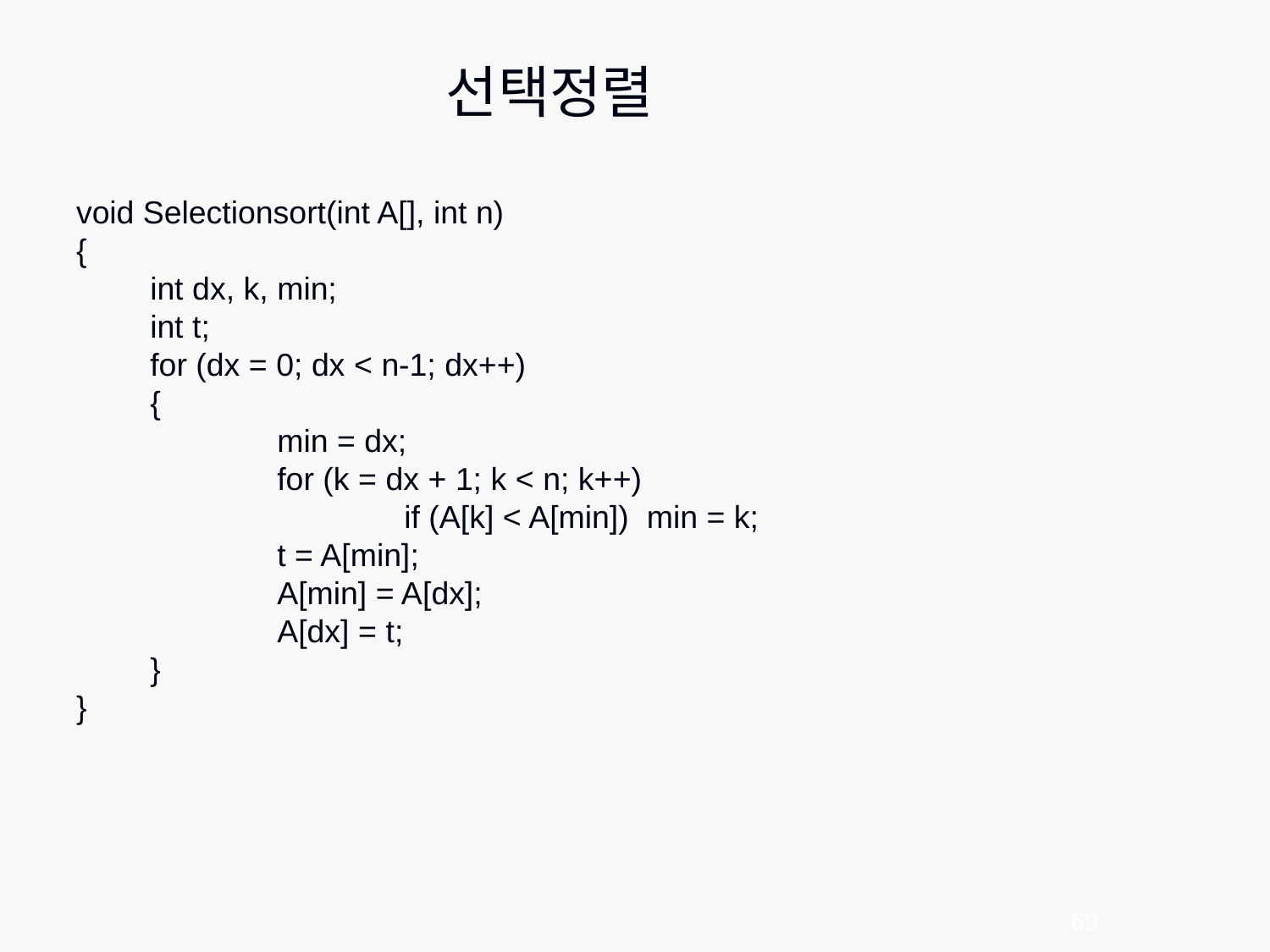

선택정렬
void Selectionsort(int A[], int n)
{
	int dx, k, min;
	int t;
	for (dx = 0; dx < n-1; dx++)
	{
		min = dx;
		for (k = dx + 1; k < n; k++)
			if (A[k] < A[min])  min = k;
		t = A[min];
		A[min] = A[dx];
		A[dx] = t;
	}
}

69